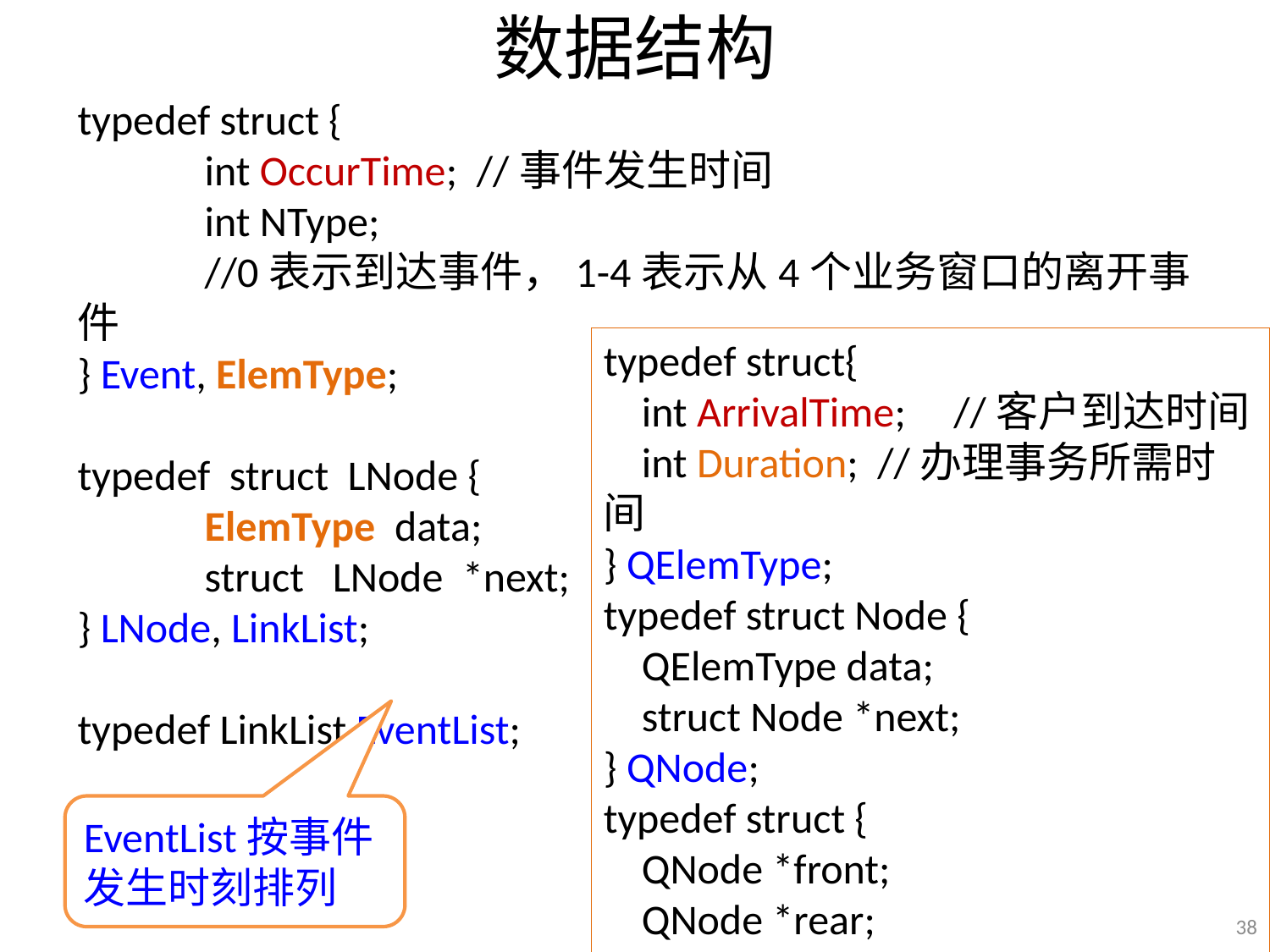

# 数据结构
typedef struct {
	int OccurTime;  //事件发生时间
	int NType;
	//0表示到达事件，1-4表示从4个业务窗口的离开事件
} Event, ElemType;

typedef  struct  LNode {
 	ElemType  data;
	struct   LNode  *next;
} LNode, LinkList;

typedef LinkList EventList;

typedef struct{
    int ArrivalTime;     //客户到达时间
    int Duration;  //办理事务所需时间
} QElemType;
typedef struct Node {
    QElemType data;
    struct Node *next;
} QNode;
typedef struct {
    QNode *front;
    QNode *rear;
} LinkedQueue;
EventList按事件发生时刻排列
38